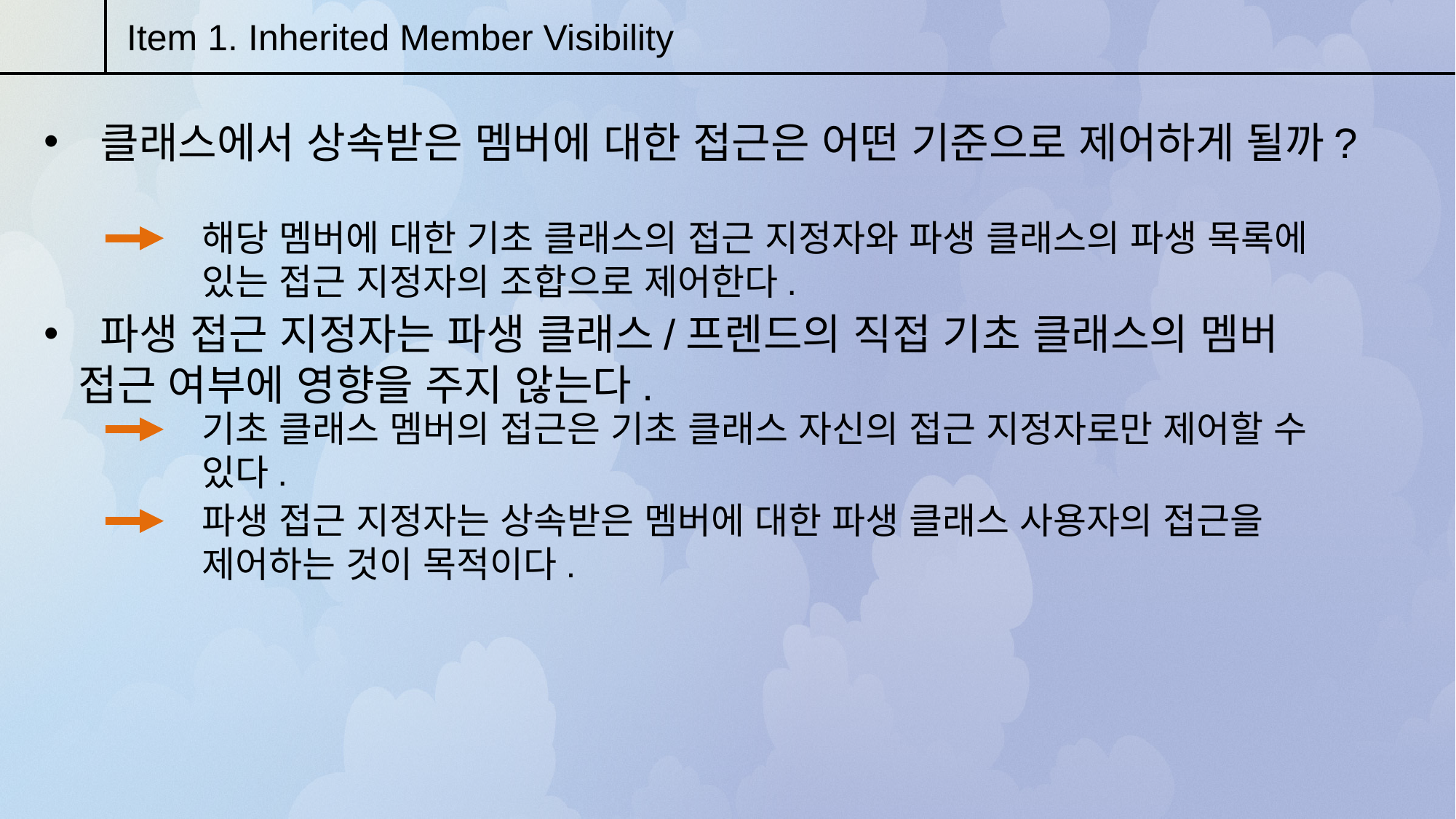

Item 1. Inherited Member Visibility
 클래스에서 상속받은 멤버에 대한 접근은 어떤 기준으로 제어하게 될까?
해당 멤버에 대한 기초 클래스의 접근 지정자와 파생 클래스의 파생 목록에 있는 접근 지정자의 조합으로 제어한다.
 파생 접근 지정자는 파생 클래스/프렌드의 직접 기초 클래스의 멤버 접근 여부에 영향을 주지 않는다.
기초 클래스 멤버의 접근은 기초 클래스 자신의 접근 지정자로만 제어할 수 있다.
파생 접근 지정자는 상속받은 멤버에 대한 파생 클래스 사용자의 접근을 제어하는 것이 목적이다.